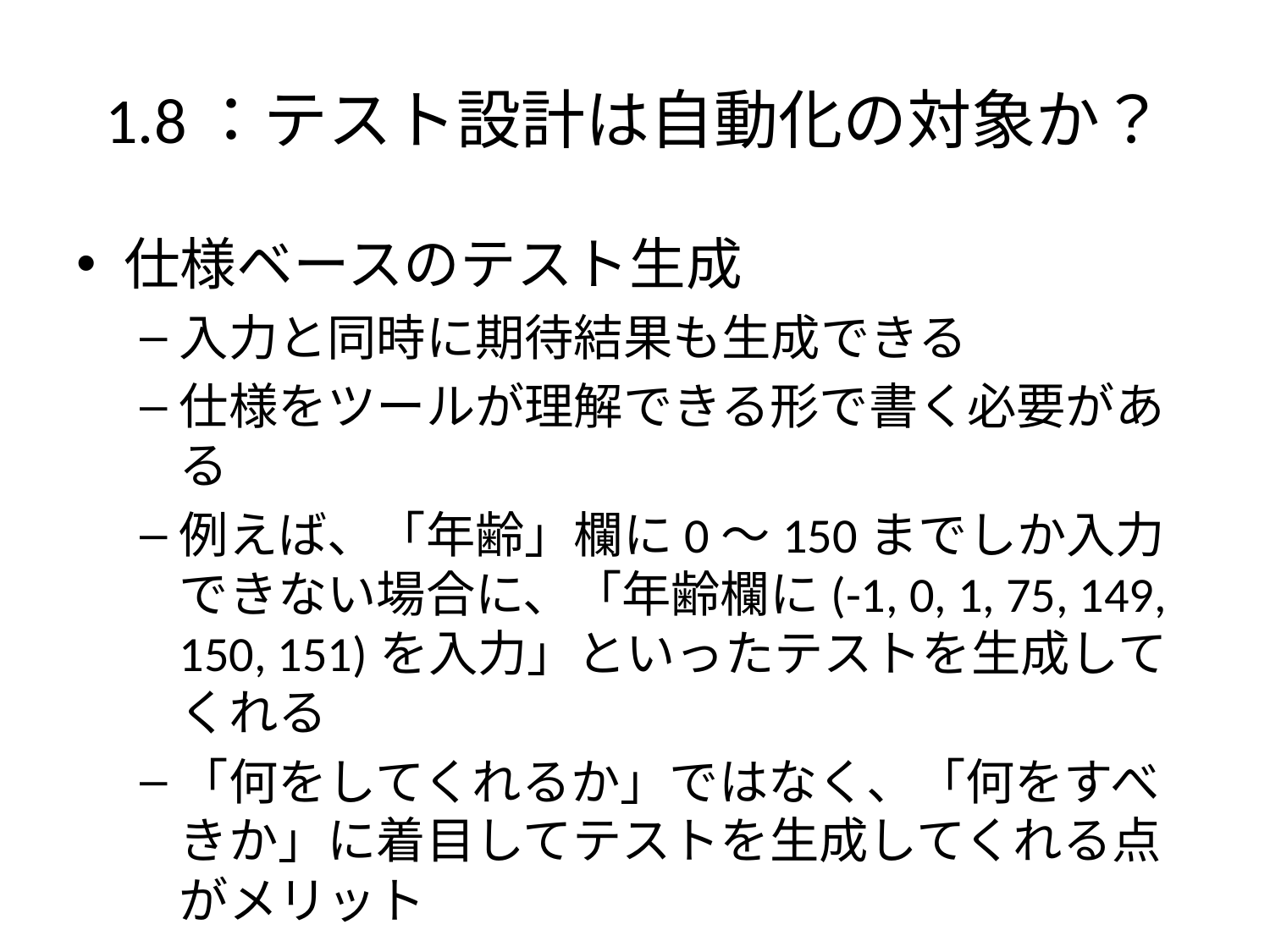

# 1.8：テスト設計は自動化の対象か？
仕様ベースのテスト生成
入力と同時に期待結果も生成できる
仕様をツールが理解できる形で書く必要がある
例えば、「年齢」欄に0～150までしか入力できない場合に、「年齢欄に(-1, 0, 1, 75, 149, 150, 151)を入力」といったテストを生成してくれる
「何をしてくれるか」ではなく、「何をすべきか」に着目してテストを生成してくれる点がメリット